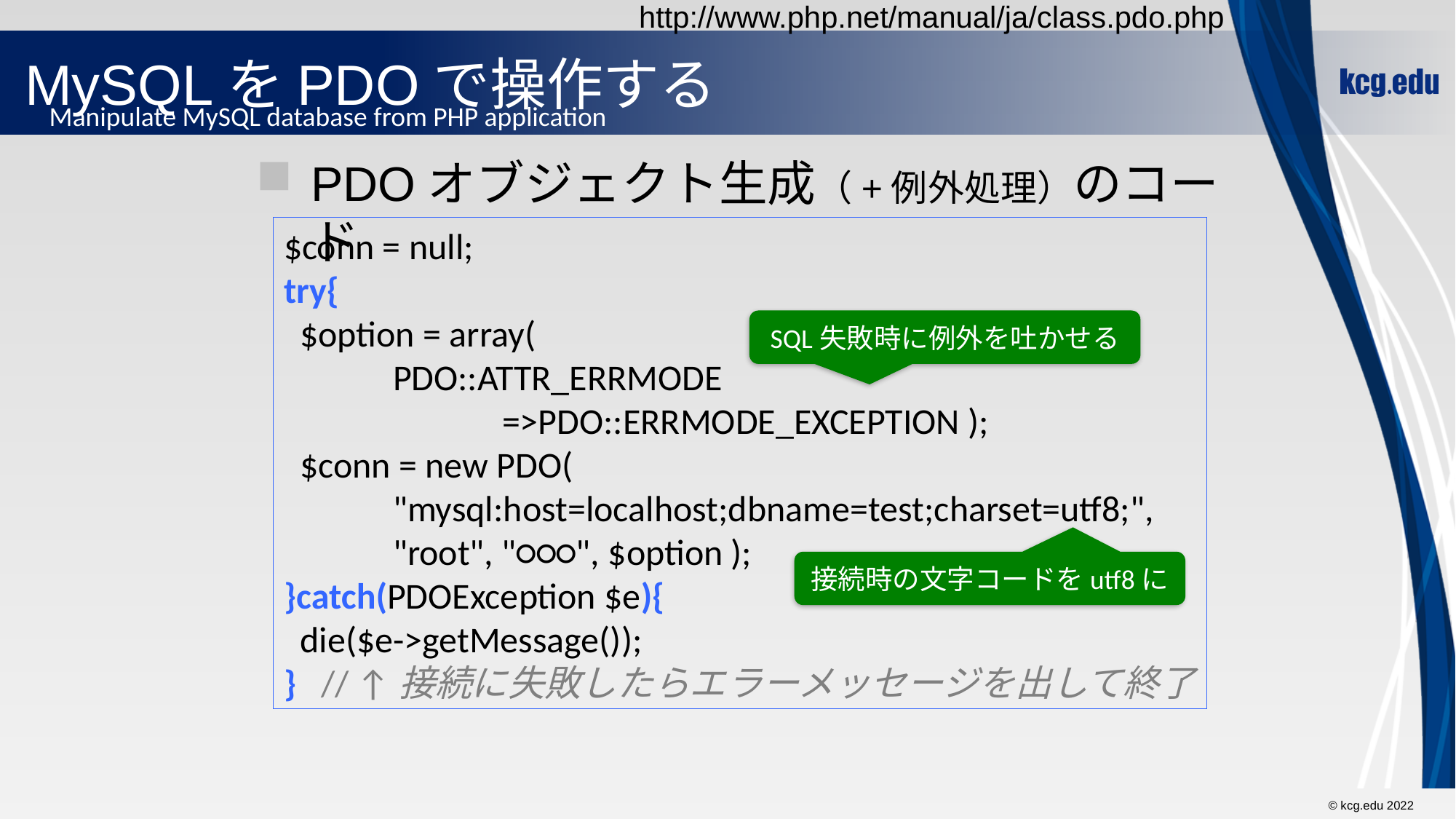

http://www.php.net/manual/ja/class.pdo.php
# MySQLをPDOで操作する
Manipulate MySQL database from PHP application
PDOオブジェクト生成（+例外処理）のコード
$conn = null;
try{
  $option = array(
	PDO::ATTR_ERRMODE
		=>PDO::ERRMODE_EXCEPTION );
  $conn = new PDO(
	"mysql:host=localhost;dbname=test;charset=utf8;",
	"root", "○○○", $option );
}catch(PDOException $e){
  die($e->getMessage());
}   // ↑接続に失敗したらエラーメッセージを出して終了
SQL失敗時に例外を吐かせる
接続時の文字コードをutf8に